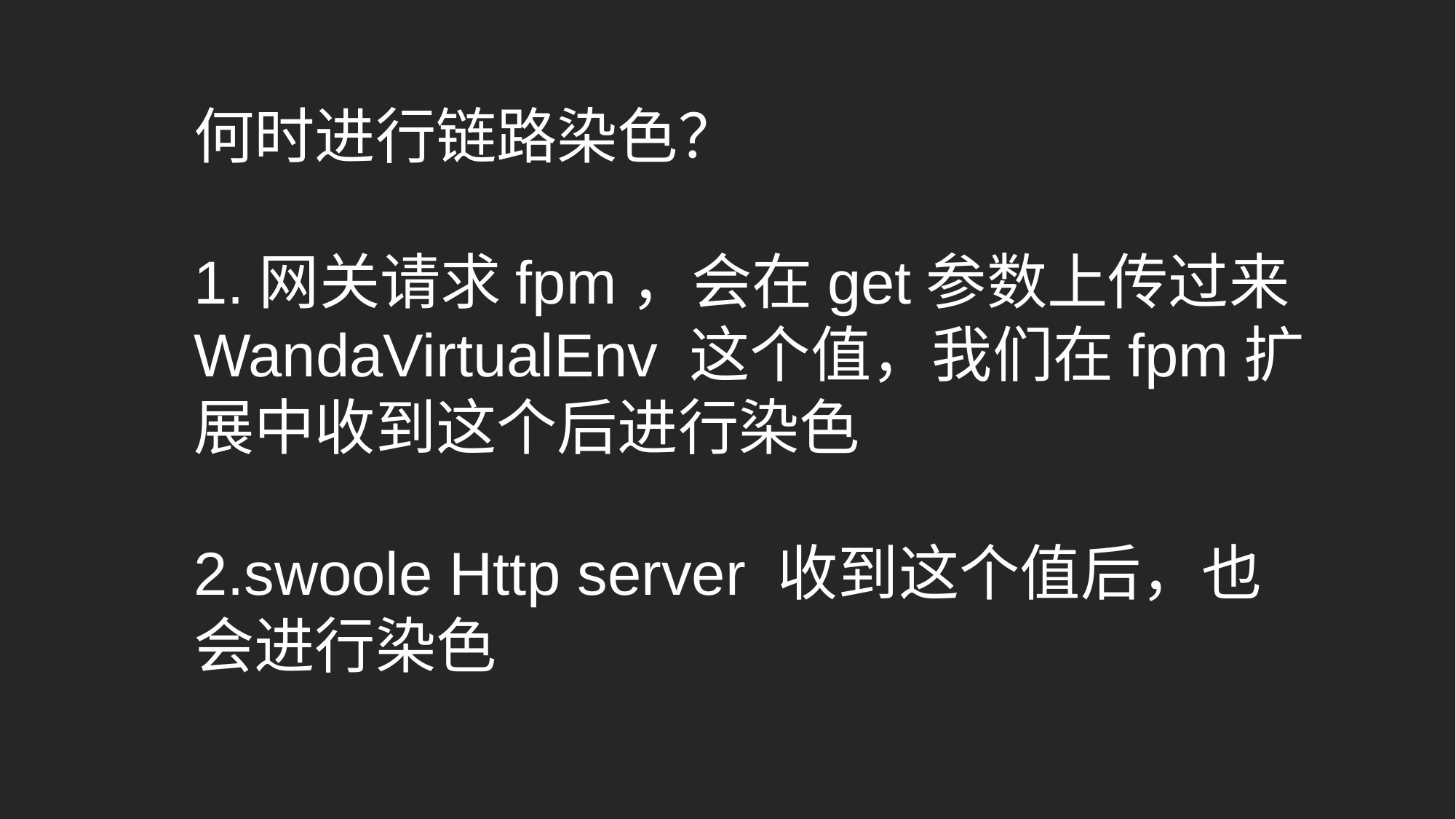

何时进行链路染色？

1.网关请求fpm，会在get参数上传过来WandaVirtualEnv 这个值，我们在fpm扩展中收到这个后进行染色

2.swoole Http server 收到这个值后，也会进行染色